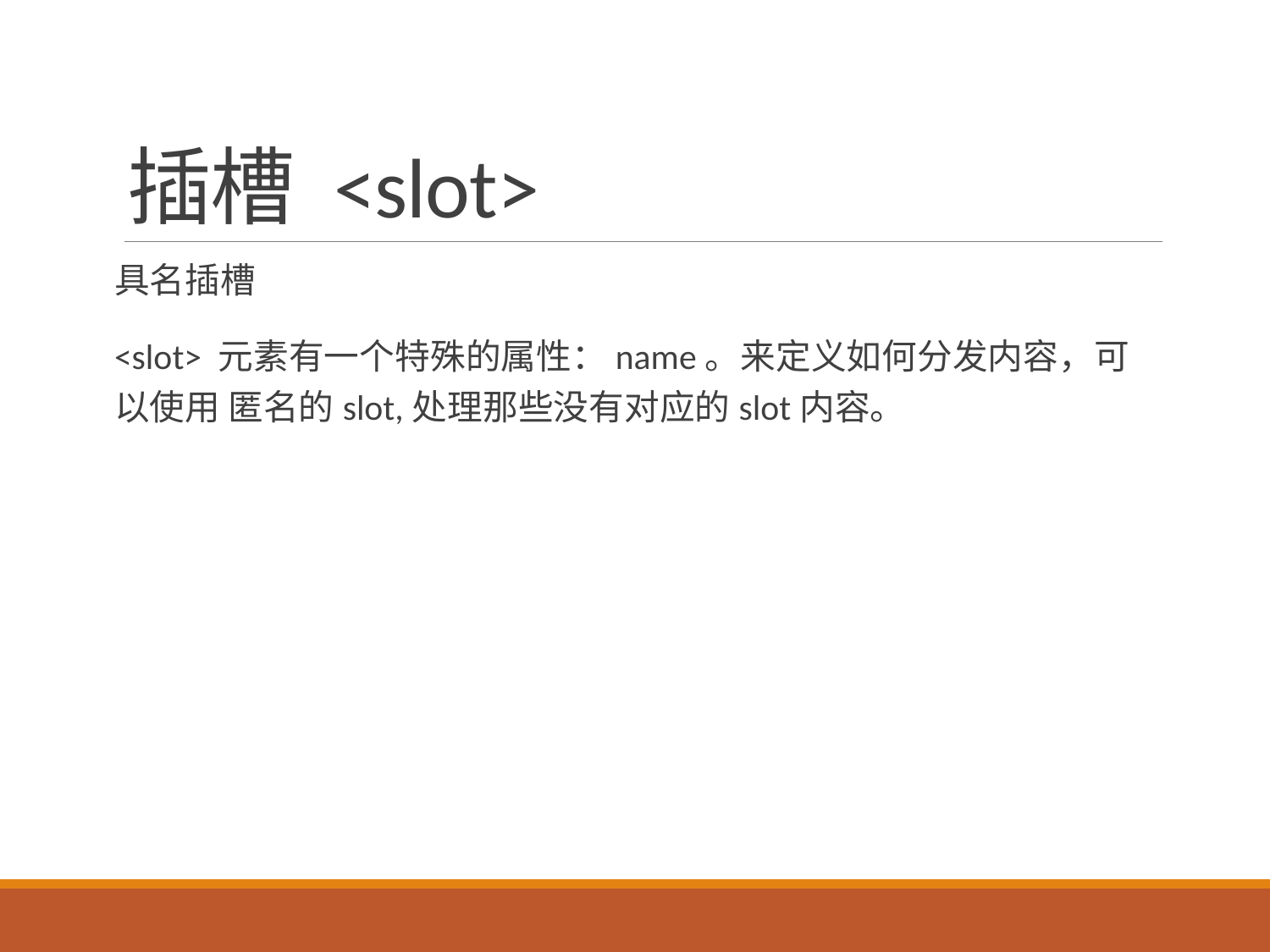

# 插槽 <slot>
具名插槽
<slot> 元素有一个特殊的属性：name。来定义如何分发内容，可以使用 匿名的slot,处理那些没有对应的slot内容。